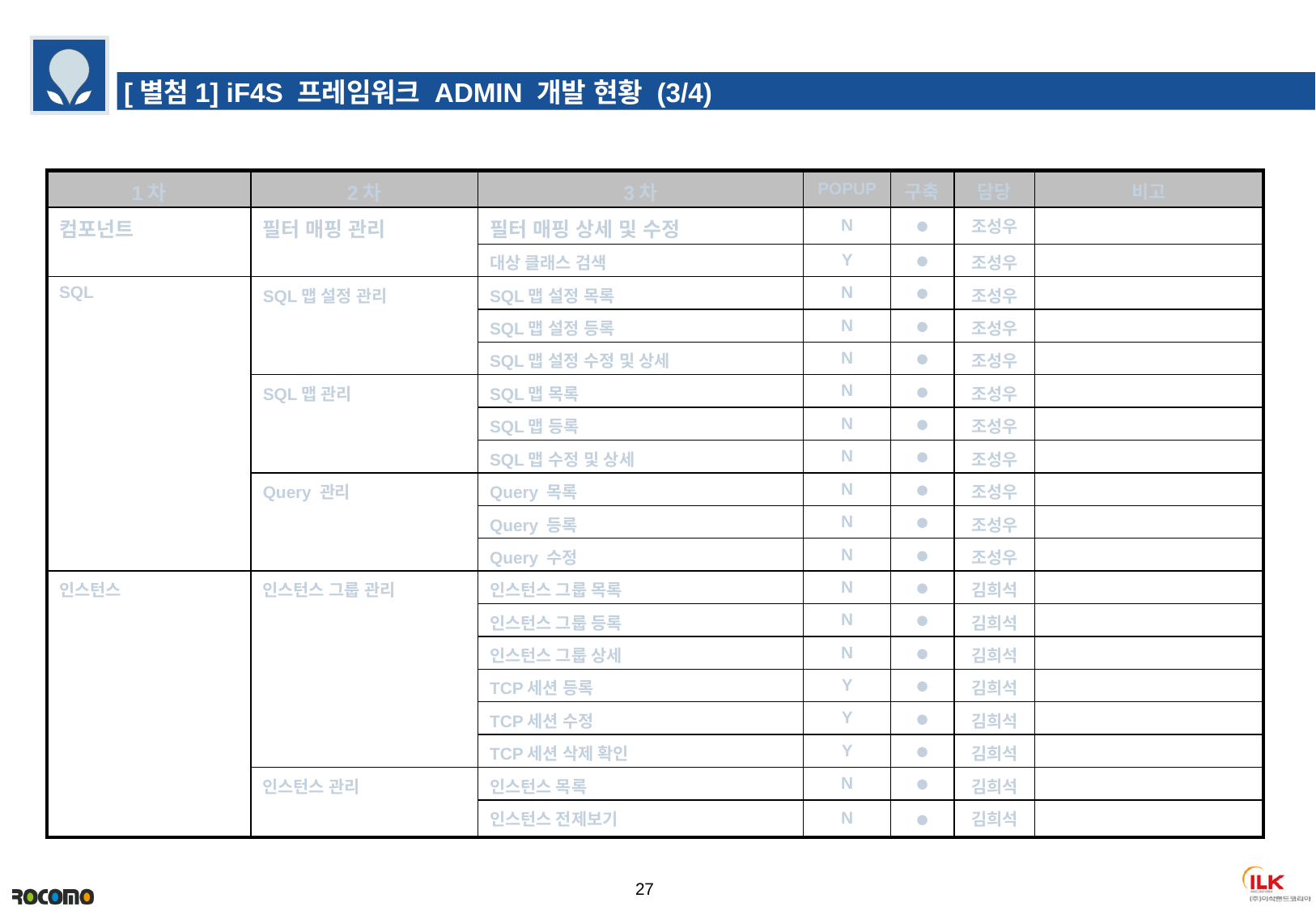

[별첨1] iF4S 프레임워크 ADMIN 개발 현황 (3/4)
| 1차 | 2차 | 3차 | POPUP | 구축 | 담당 | 비고 |
| --- | --- | --- | --- | --- | --- | --- |
| 컴포넌트 | 필터 매핑 관리 | 필터 매핑 상세 및 수정 | N | ● | 조성우 |  |
|  |  | 대상 클래스 검색 | Y | ● | 조성우 |  |
| SQL | SQL맵 설정 관리 | SQL맵 설정 목록 | N | ● | 조성우 |  |
|  |  | SQL맵 설정 등록 | N | ● | 조성우 |  |
|  |  | SQL맵 설정 수정 및 상세 | N | ● | 조성우 |  |
|  | SQL맵 관리 | SQL맵 목록 | N | ● | 조성우 |  |
|  |  | SQL맵 등록 | N | ● | 조성우 |  |
|  |  | SQL맵 수정 및 상세 | N | ● | 조성우 |  |
|  | Query 관리 | Query 목록 | N | ● | 조성우 |  |
|  |  | Query 등록 | N | ● | 조성우 |  |
|  |  | Query 수정 | N | ● | 조성우 |  |
| 인스턴스 | 인스턴스 그룹 관리 | 인스턴스 그룹 목록 | N | ● | 김희석 |  |
|  |  | 인스턴스 그룹 등록 | N | ● | 김희석 |  |
|  |  | 인스턴스 그룹 상세 | N | ● | 김희석 |  |
|  |  | TCP세션 등록 | Y | ● | 김희석 |  |
|  |  | TCP세션 수정 | Y | ● | 김희석 |  |
|  |  | TCP세션 삭제 확인 | Y | ● | 김희석 |  |
|  | 인스턴스 관리 | 인스턴스 목록 | N | ● | 김희석 |  |
|  |  | 인스턴스 전제보기 | N | ● | 김희석 |  |